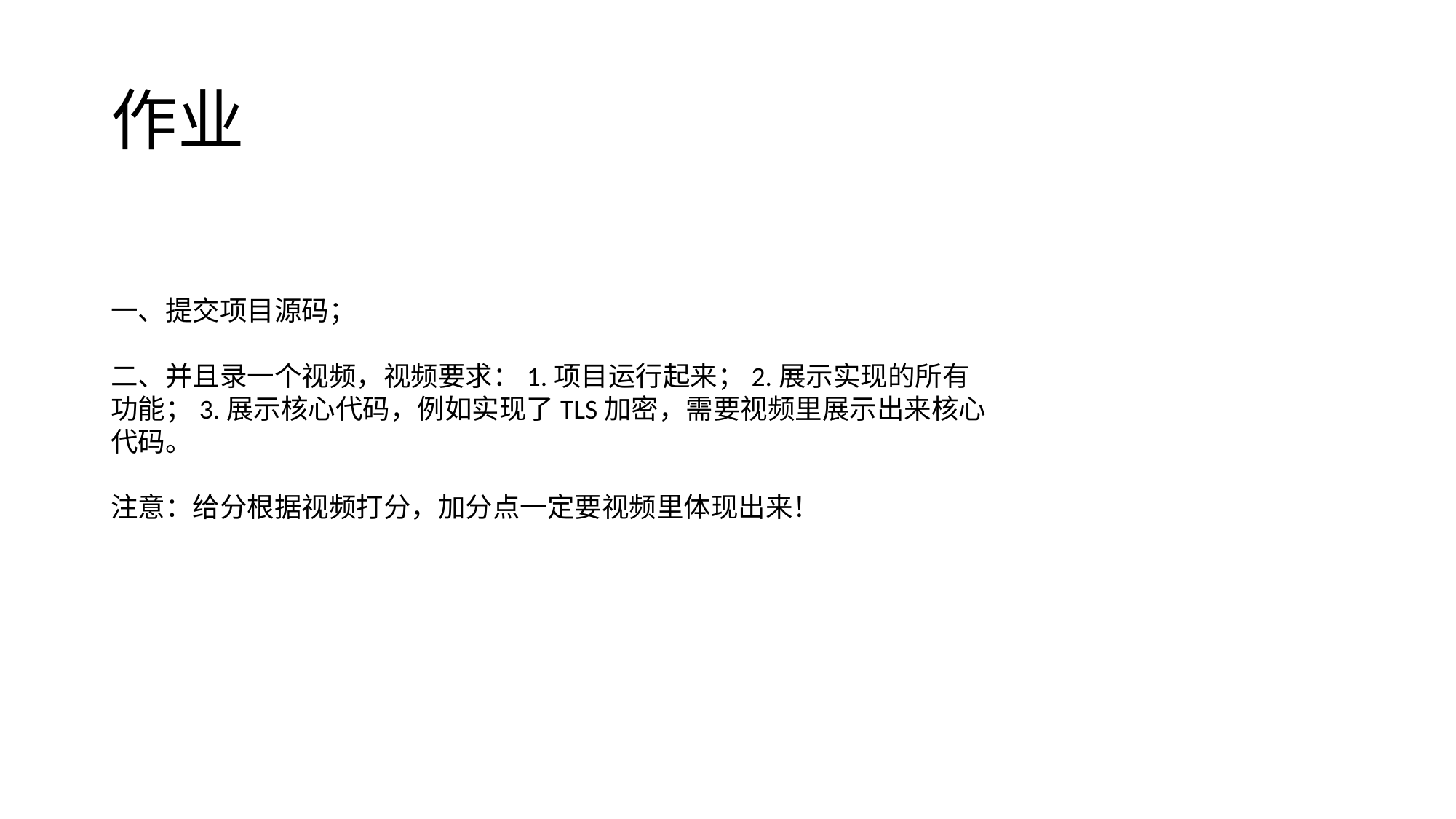

# 作业
一、提交项目源码；

二、并且录一个视频，视频要求：1.项目运行起来；2.展示实现的所有功能；3.展示核心代码，例如实现了TLS加密，需要视频里展示出来核心代码。

注意：给分根据视频打分，加分点一定要视频里体现出来！